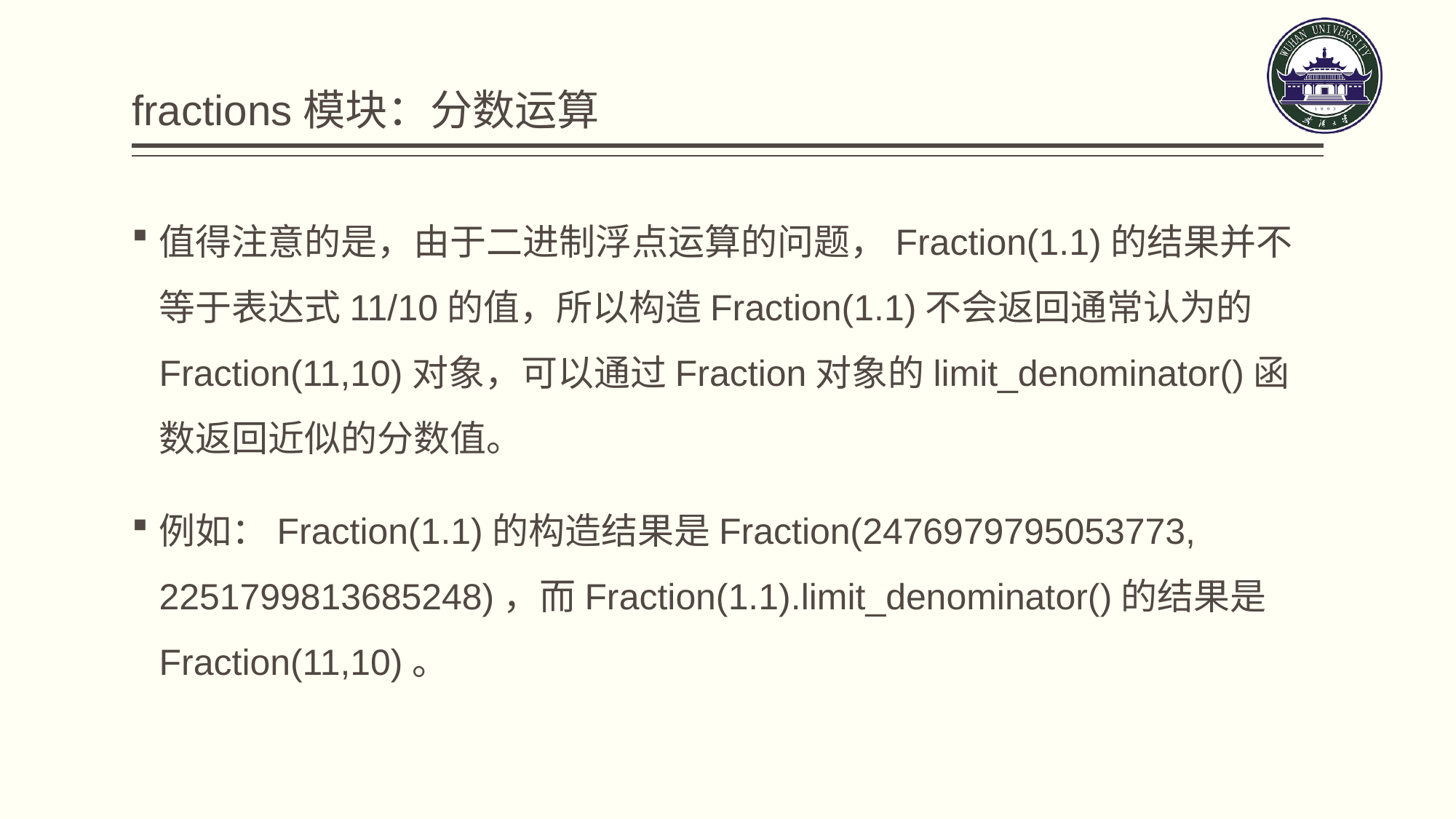

# fractions模块：分数运算
值得注意的是，由于二进制浮点运算的问题，Fraction(1.1)的结果并不等于表达式11/10的值，所以构造Fraction(1.1)不会返回通常认为的Fraction(11,10)对象，可以通过Fraction对象的limit_denominator()函数返回近似的分数值。
例如：Fraction(1.1)的构造结果是Fraction(2476979795053773, 2251799813685248)，而Fraction(1.1).limit_denominator()的结果是Fraction(11,10)。